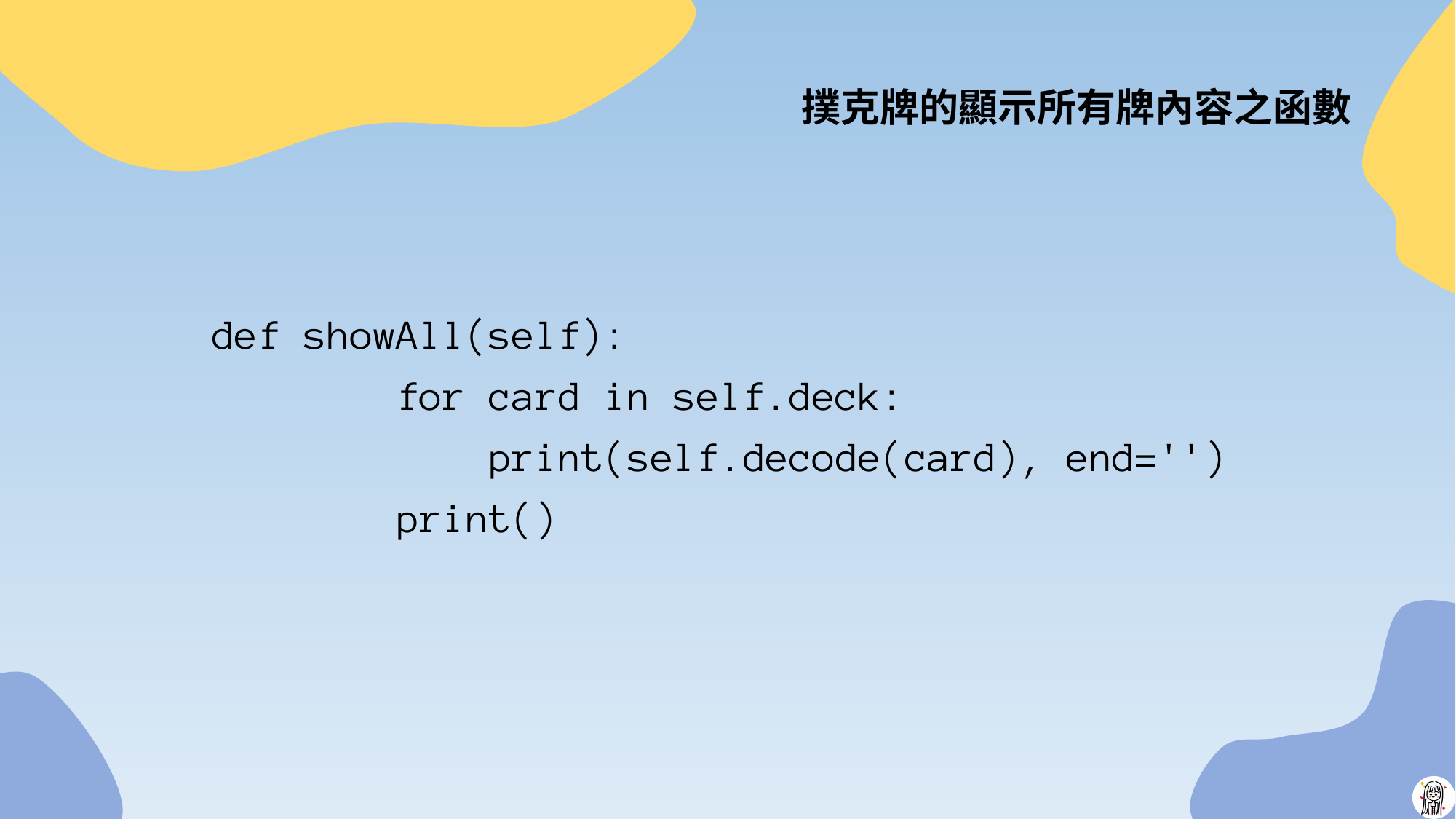

# 撲克牌的顯示所有牌內容之函數
def showAll(self):
        for card in self.deck:
            print(self.decode(card), end='')
        print()
37